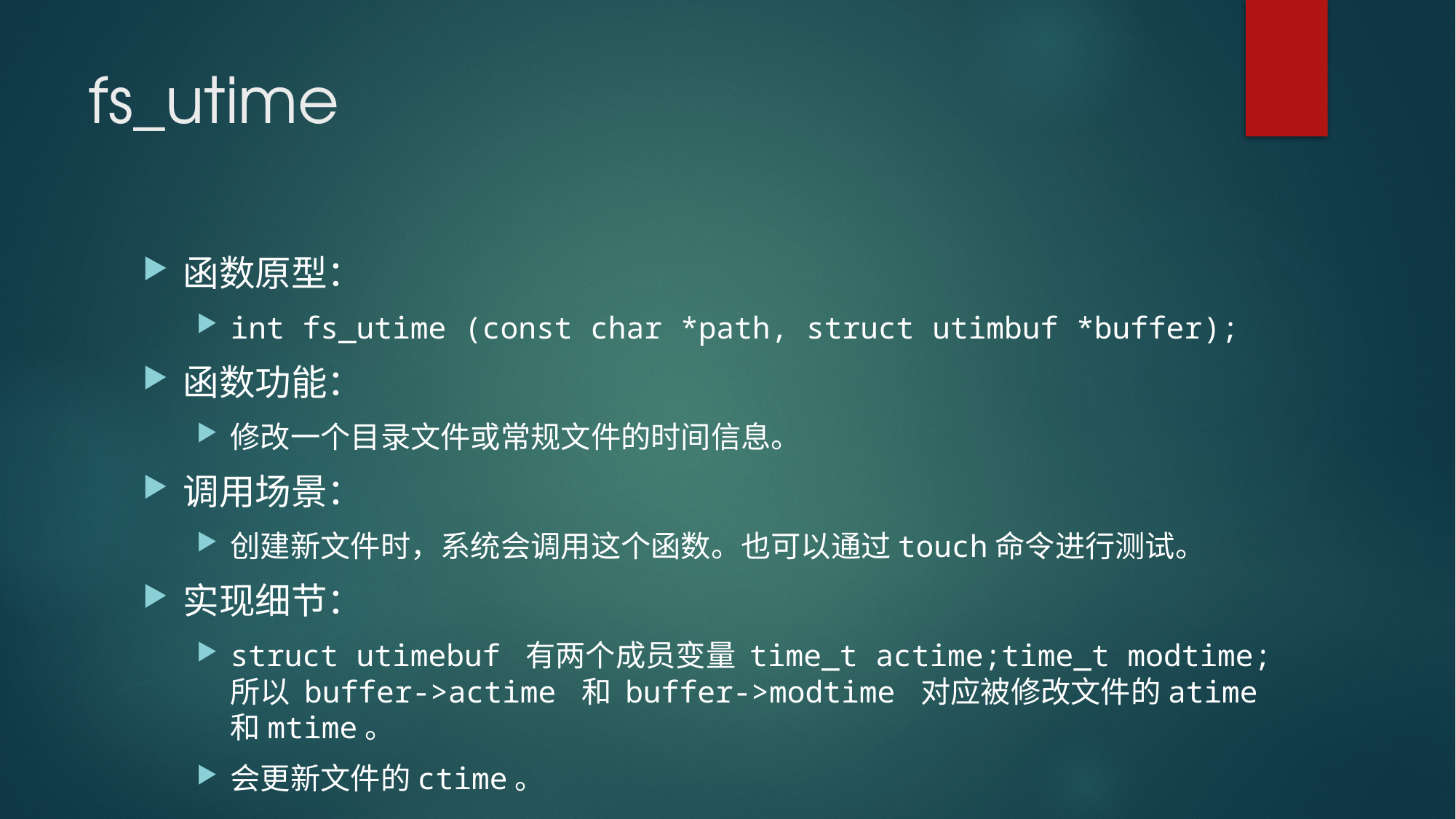

# fs_utime
函数原型：
int fs_utime (const char *path, struct utimbuf *buffer);
函数功能：
修改一个目录文件或常规文件的时间信息。
调用场景：
创建新文件时，系统会调用这个函数。也可以通过touch命令进行测试。
实现细节：
struct utimebuf 有两个成员变量 time_t actime;time_t modtime; 所以 buffer->actime 和 buffer->modtime 对应被修改文件的atime和mtime。
会更新文件的ctime。